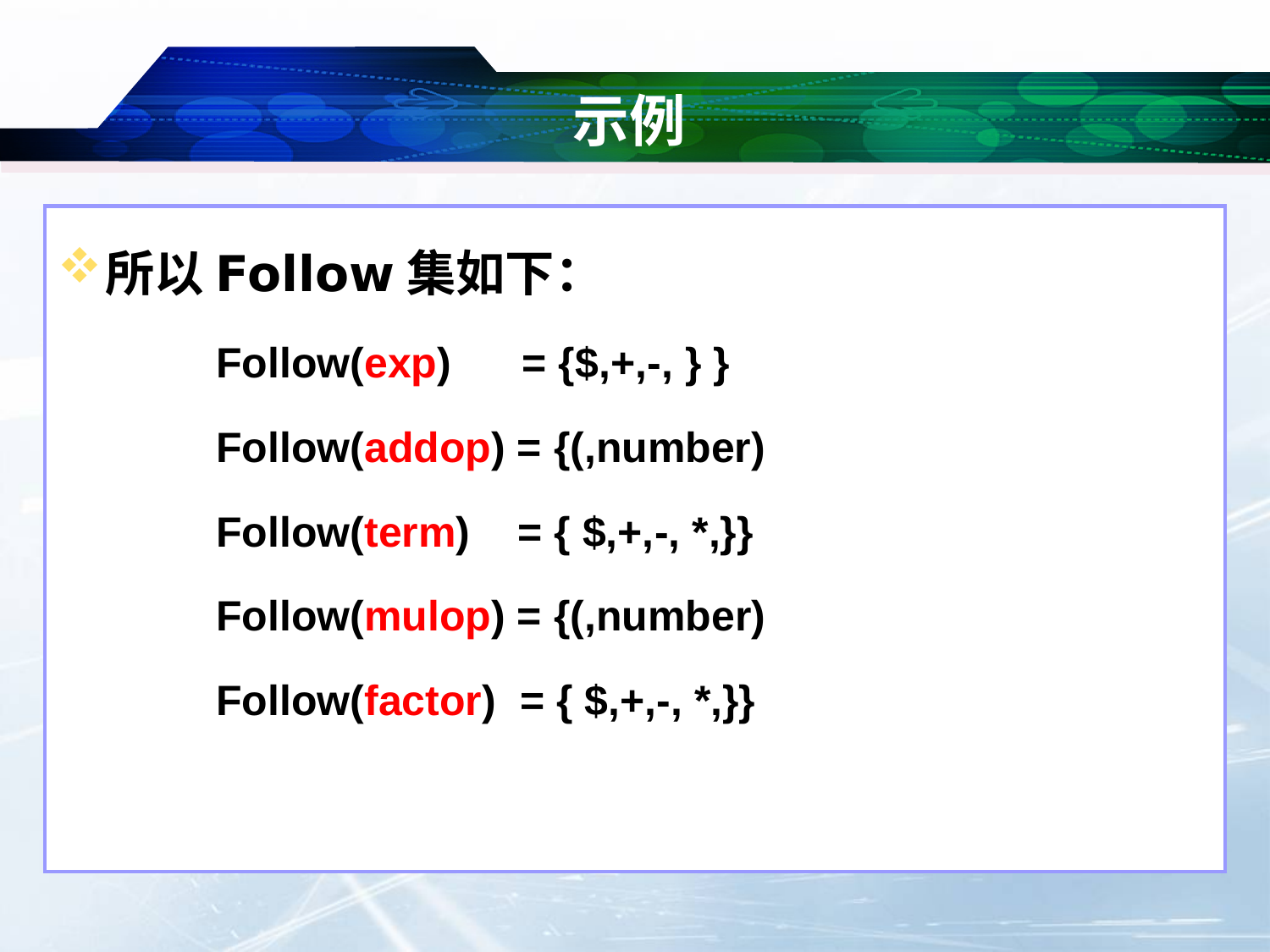

# 示例
所以Follow集如下：
        Follow(exp)      = {$,+,-, } }
        Follow(addop) = {(,number)
        Follow(term)    = { $,+,-, *,}}
        Follow(mulop) = {(,number)
        Follow(factor)  = { $,+,-, *,}}